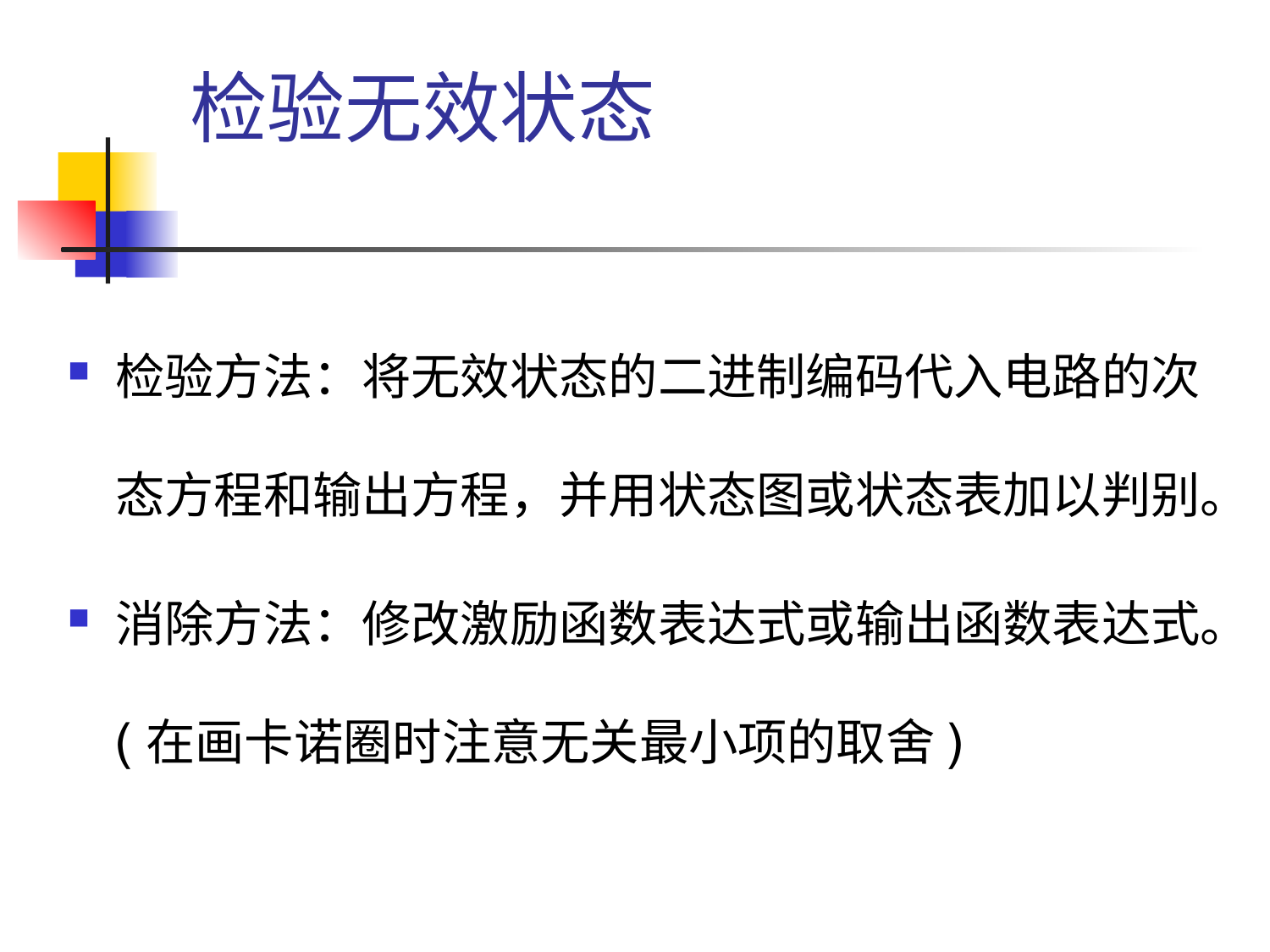

# 检验无效状态
检验方法：将无效状态的二进制编码代入电路的次态方程和输出方程，并用状态图或状态表加以判别。
消除方法：修改激励函数表达式或输出函数表达式。(在画卡诺圈时注意无关最小项的取舍)